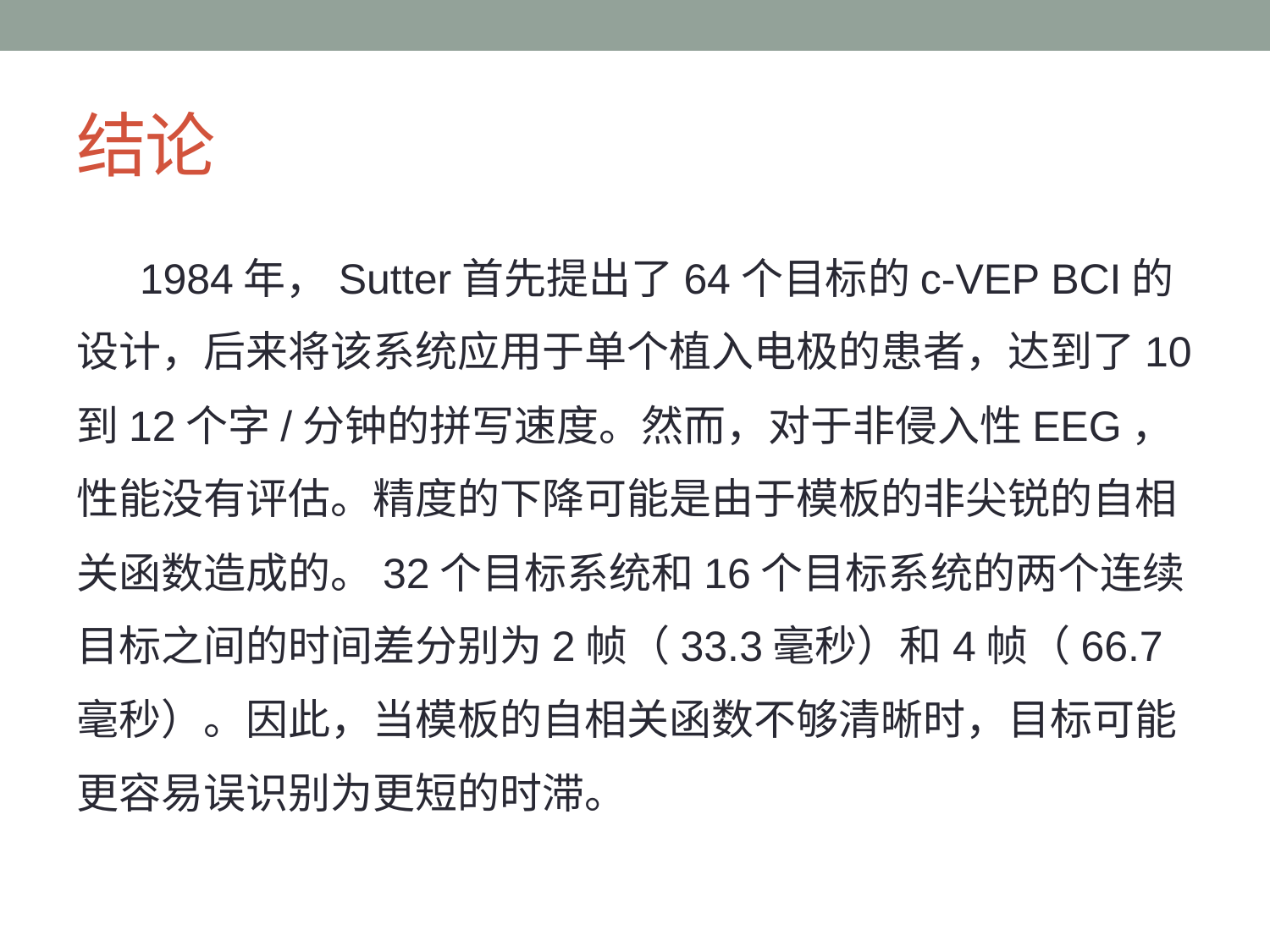

# 结论
1984年，Sutter首先提出了64个目标的c-VEP BCI的设计，后来将该系统应用于单个植入电极的患者，达到了10到12个字/分钟的拼写速度。然而，对于非侵入性EEG，性能没有评估。精度的下降可能是由于模板的非尖锐的自相关函数造成的。32个目标系统和16个目标系统的两个连续目标之间的时间差分别为2帧（33.3毫秒）和4帧（66.7毫秒）。因此，当模板的自相关函数不够清晰时，目标可能更容易误识别为更短的时滞。